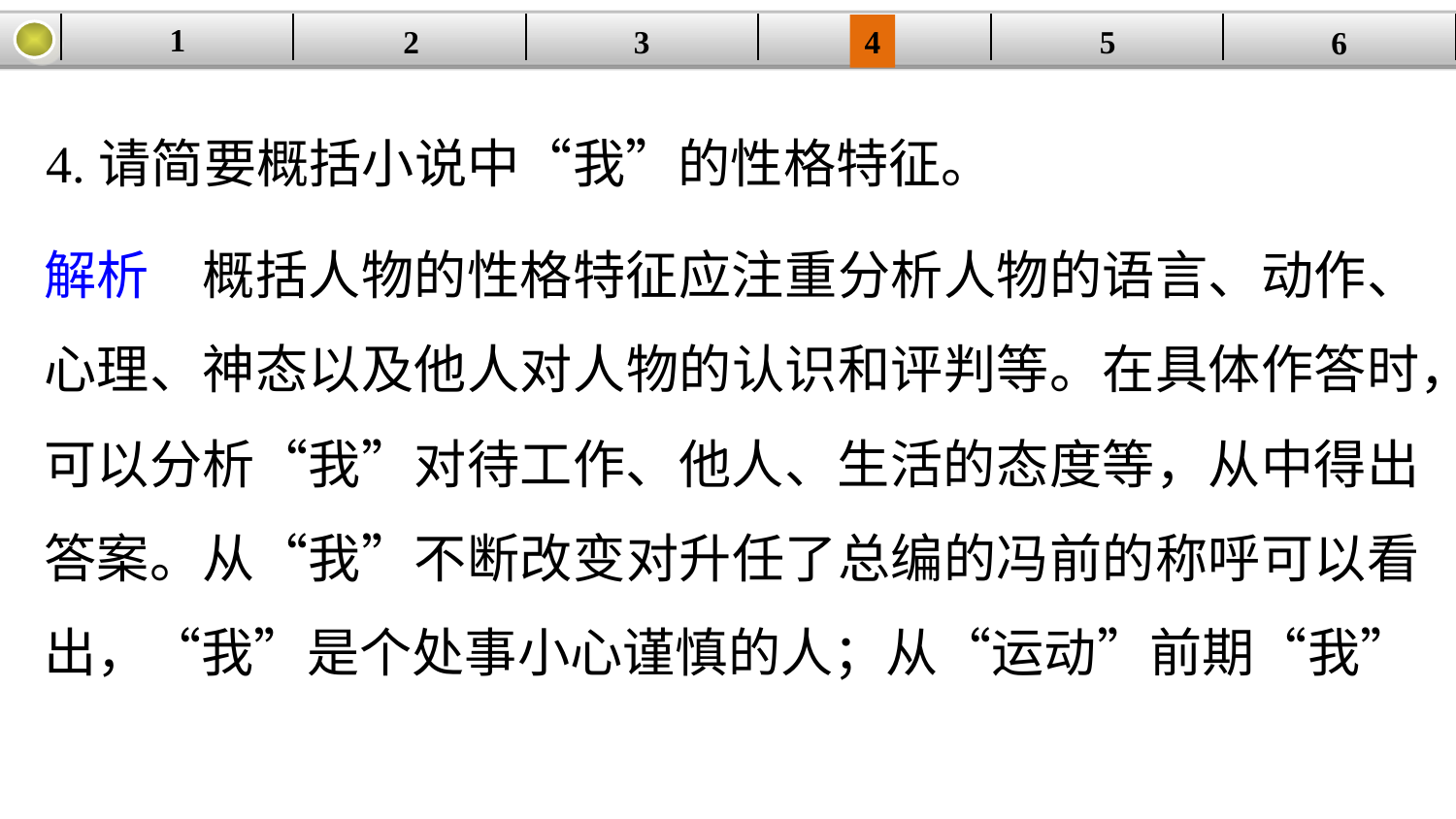

1
|  |  |  |  |  |  |
| --- | --- | --- | --- | --- | --- |
2
3
4
5
6

4.请简要概括小说中“我”的性格特征。
解析　概括人物的性格特征应注重分析人物的语言、动作、心理、神态以及他人对人物的认识和评判等。在具体作答时，可以分析“我”对待工作、他人、生活的态度等，从中得出答案。从“我”不断改变对升任了总编的冯前的称呼可以看出，“我”是个处事小心谨慎的人；从“运动”前期“我”